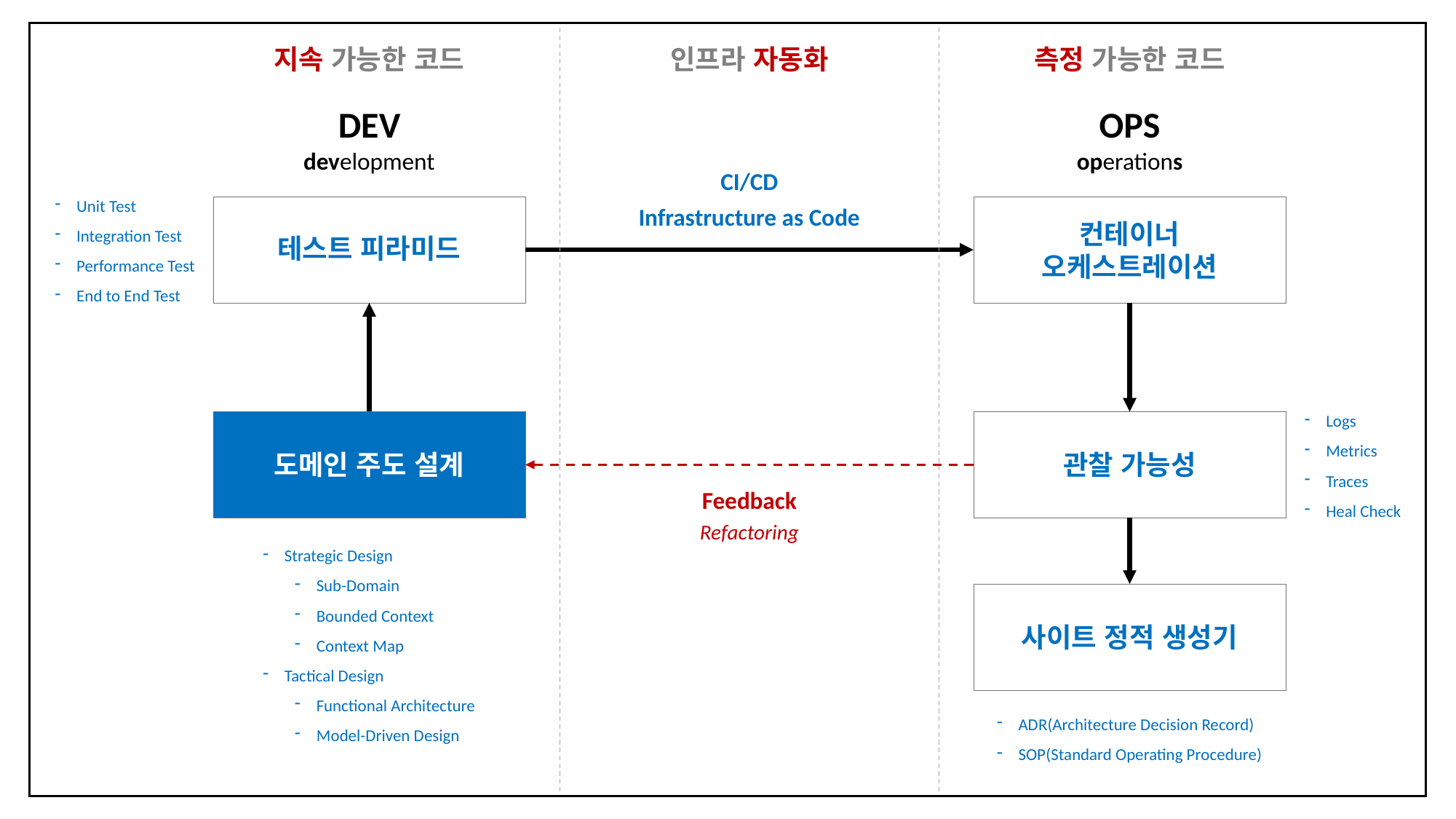

지속 가능한 코드
인프라 자동화
측정 가능한 코드
DEV
development
OPS
operations
CI/CD
Unit Test
Integration Test
Performance Test
End to End Test
Infrastructure as Code

컨테이너
오케스트레이션
테스트 피라미드
Logs
Metrics
Traces
Heal Check

도메인 주도 설계

관찰 가능성
Feedback
Refactoring
Strategic Design
Sub-Domain
Bounded Context
Context Map
Tactical Design
Functional Architecture
Model-Driven Design

사이트 정적 생성기
ADR(Architecture Decision Record)
SOP(Standard Operating Procedure)